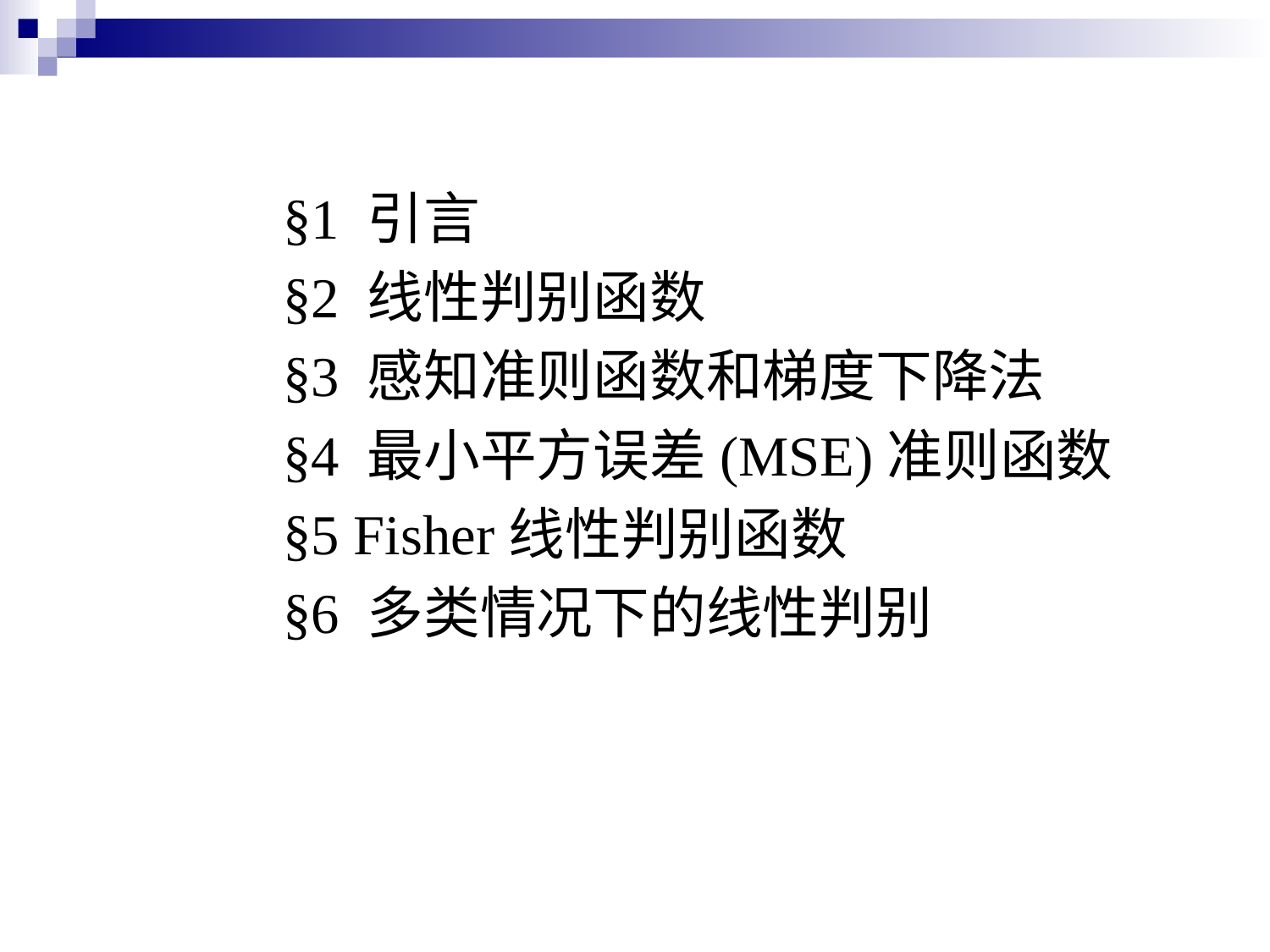

§1 引言
§2 线性判别函数
§3 感知准则函数和梯度下降法
§4 最小平方误差(MSE)准则函数
§5 Fisher线性判别函数
§6 多类情况下的线性判别